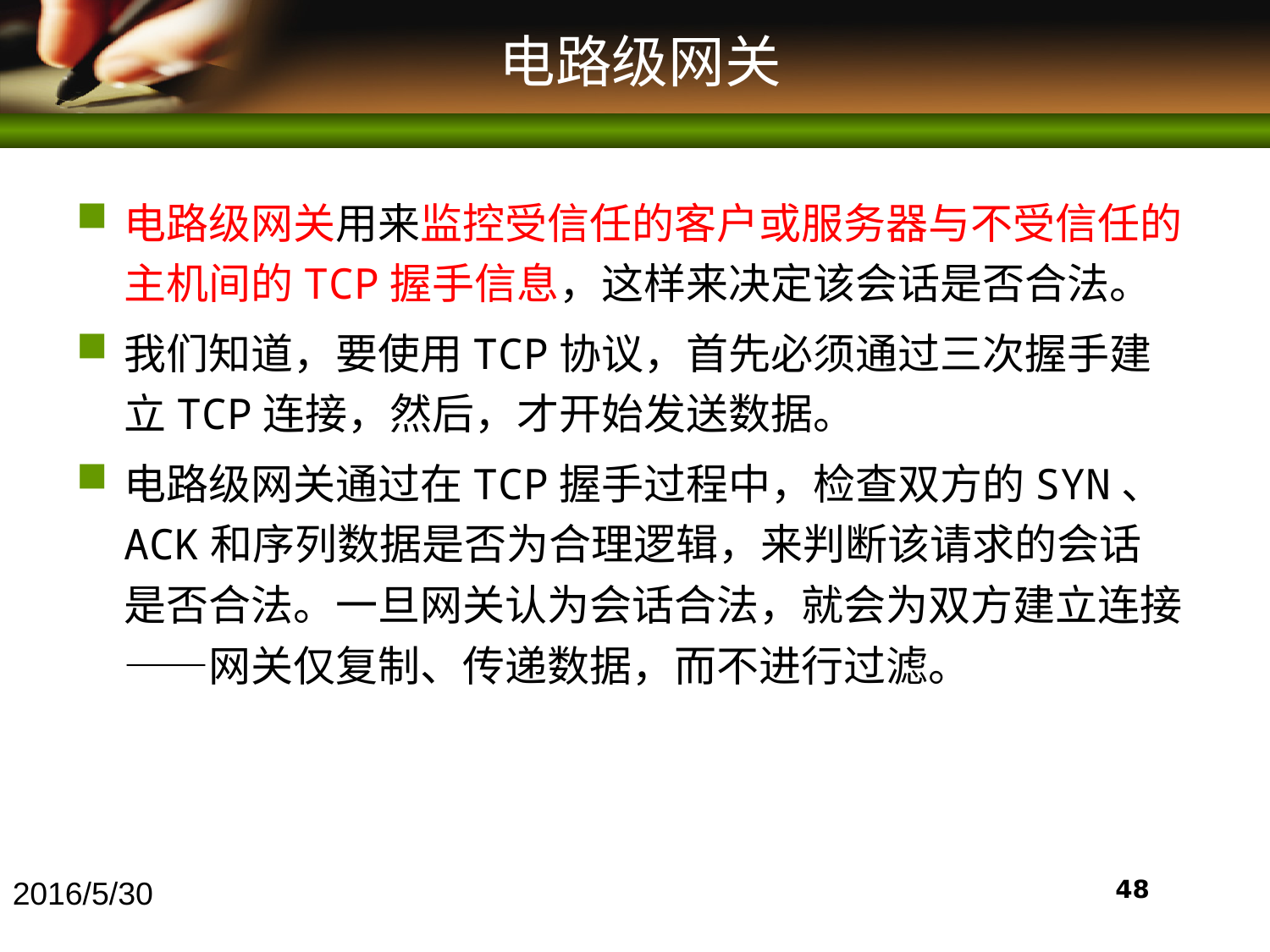

# 电路级网关
电路级网关用来监控受信任的客户或服务器与不受信任的主机间的TCP握手信息，这样来决定该会话是否合法。
我们知道，要使用TCP协议，首先必须通过三次握手建立TCP连接，然后，才开始发送数据。
电路级网关通过在TCP握手过程中，检查双方的SYN、ACK和序列数据是否为合理逻辑，来判断该请求的会话是否合法。一旦网关认为会话合法，就会为双方建立连接——网关仅复制、传递数据，而不进行过滤。
2016/5/30

48